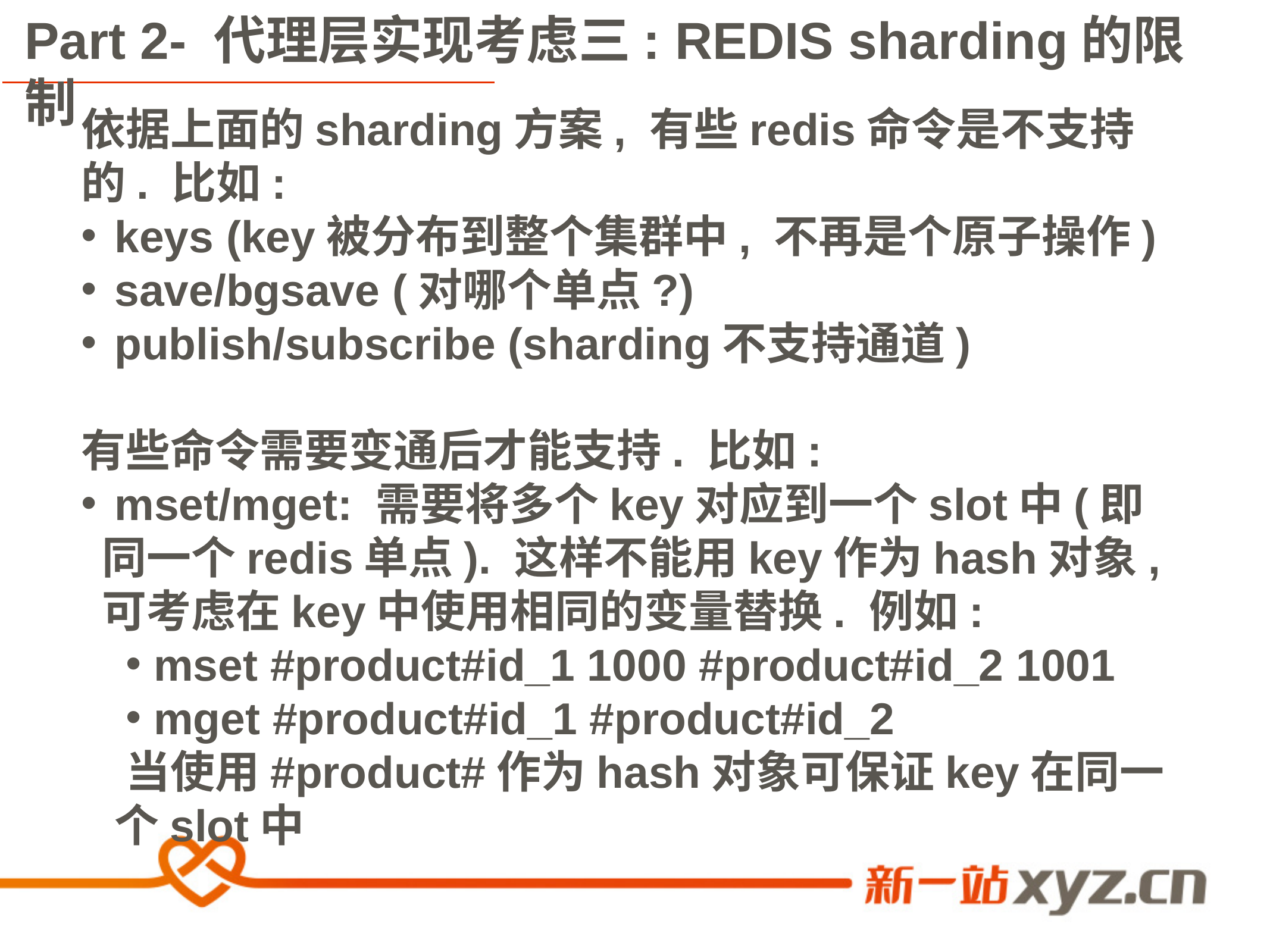

Part 2- 代理层实现考虑三: REDIS sharding的限制

依据上面的sharding方案, 有些redis命令是不支持的. 比如:
 keys (key被分布到整个集群中, 不再是个原子操作)
 save/bgsave (对哪个单点?)
 publish/subscribe (sharding不支持通道)

有些命令需要变通后才能支持. 比如:
 mset/mget: 需要将多个key对应到一个slot中(即同一个redis单点). 这样不能用key作为hash对象, 可考虑在key中使用相同的变量替换. 例如:
 mset #product#id_1 1000 #product#id_2 1001
 mget #product#id_1 #product#id_2
当使用#product#作为hash对象可保证key在同一个slot中